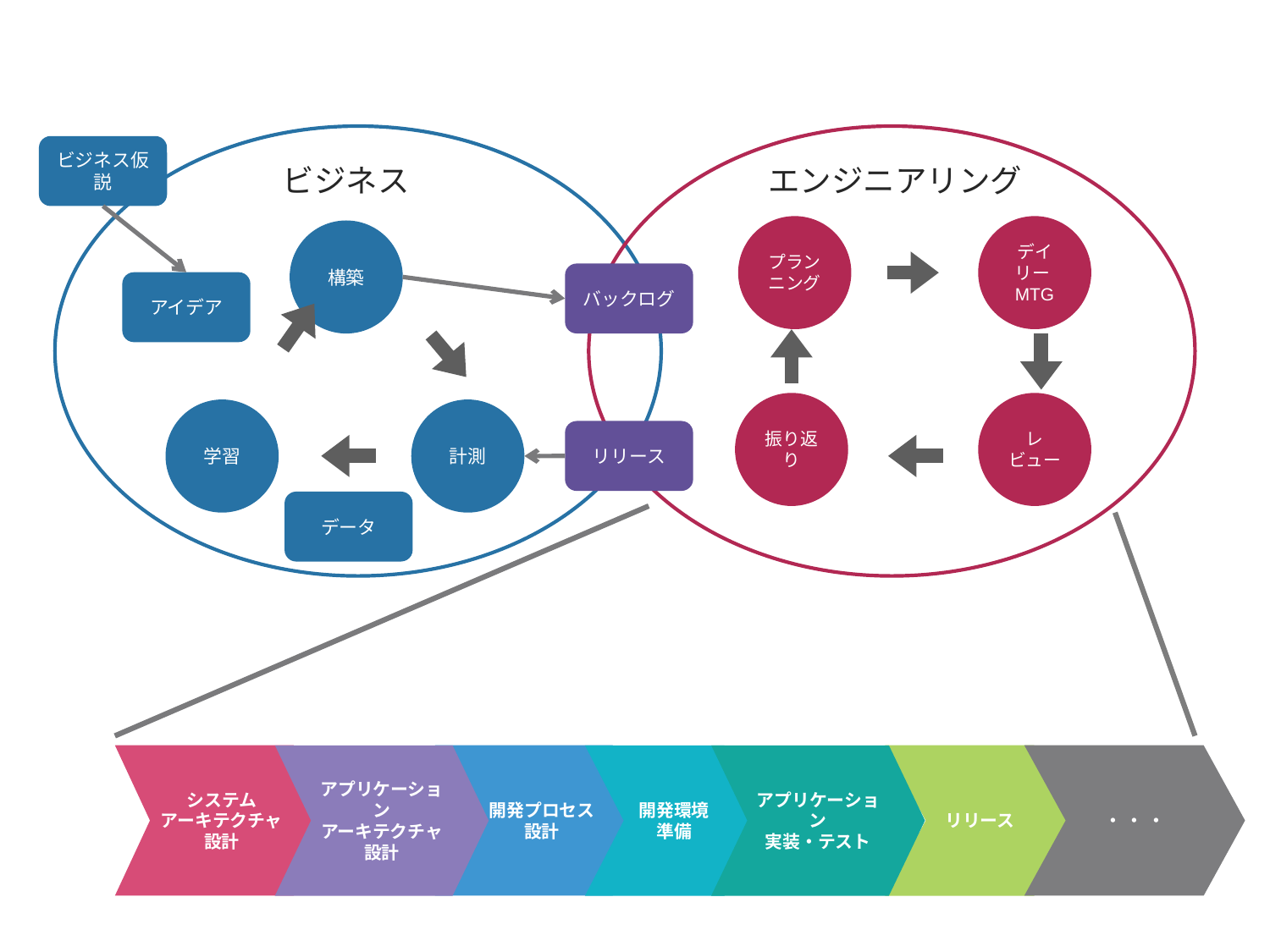

ビジネス仮説
ビジネス
エンジニアリング
プランニング
デイリーMTG
構築
バックログ
アイデア
振り返り
レビュー
学習
計測
リリース
データ
システム
アーキテクチャ
設計
・ ・ ・
開発プロセス
設計
アプリケーション
アーキテクチャ
設計
アプリケーション
実装・テスト
リリース
開発環境
準備